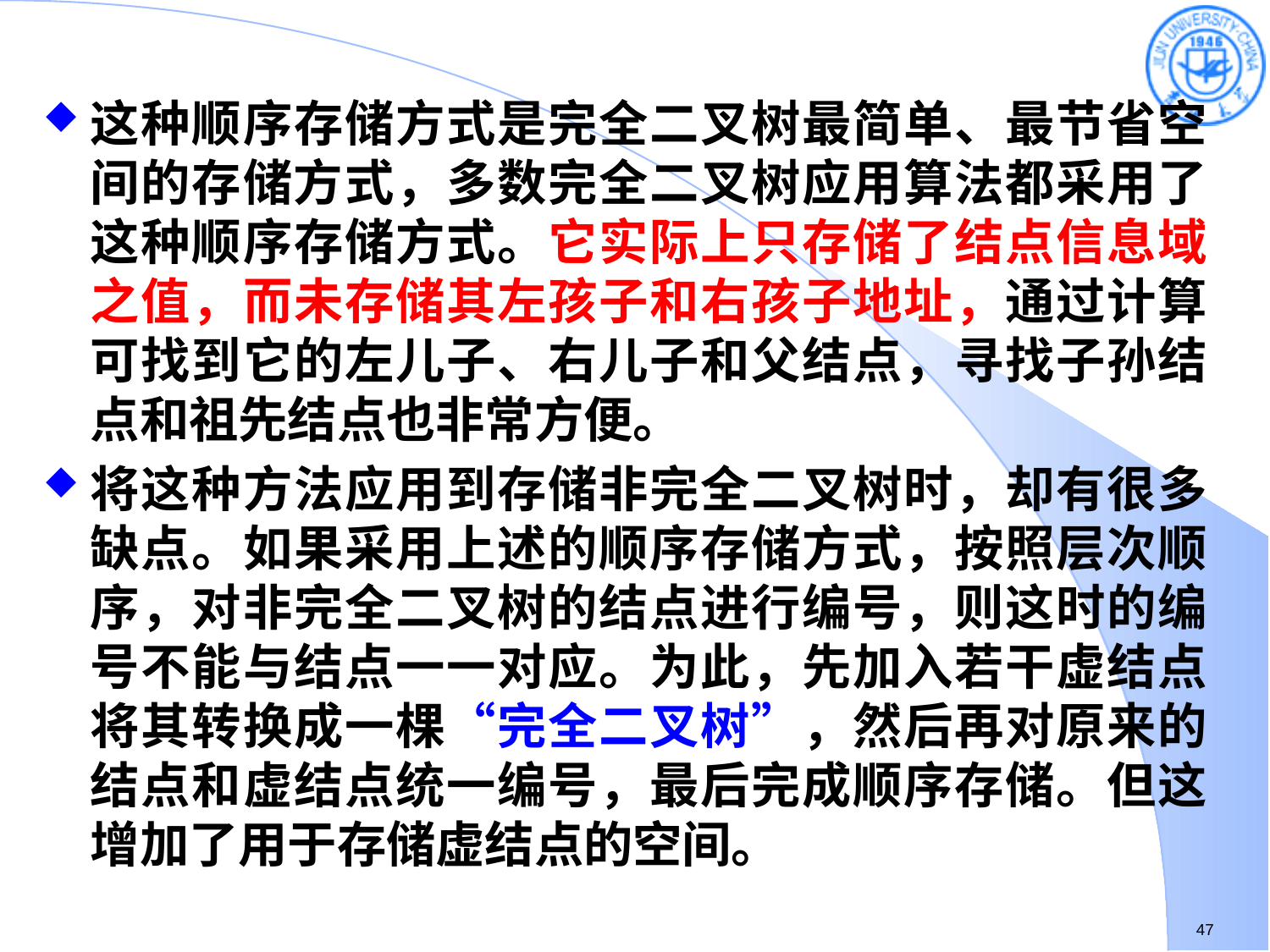

这种顺序存储方式是完全二叉树最简单、最节省空间的存储方式，多数完全二叉树应用算法都采用了这种顺序存储方式。它实际上只存储了结点信息域之值，而未存储其左孩子和右孩子地址，通过计算可找到它的左儿子、右儿子和父结点，寻找子孙结点和祖先结点也非常方便。
将这种方法应用到存储非完全二叉树时，却有很多缺点。如果采用上述的顺序存储方式，按照层次顺序，对非完全二叉树的结点进行编号，则这时的编号不能与结点一一对应。为此，先加入若干虚结点将其转换成一棵“完全二叉树”，然后再对原来的结点和虚结点统一编号，最后完成顺序存储。但这增加了用于存储虚结点的空间。